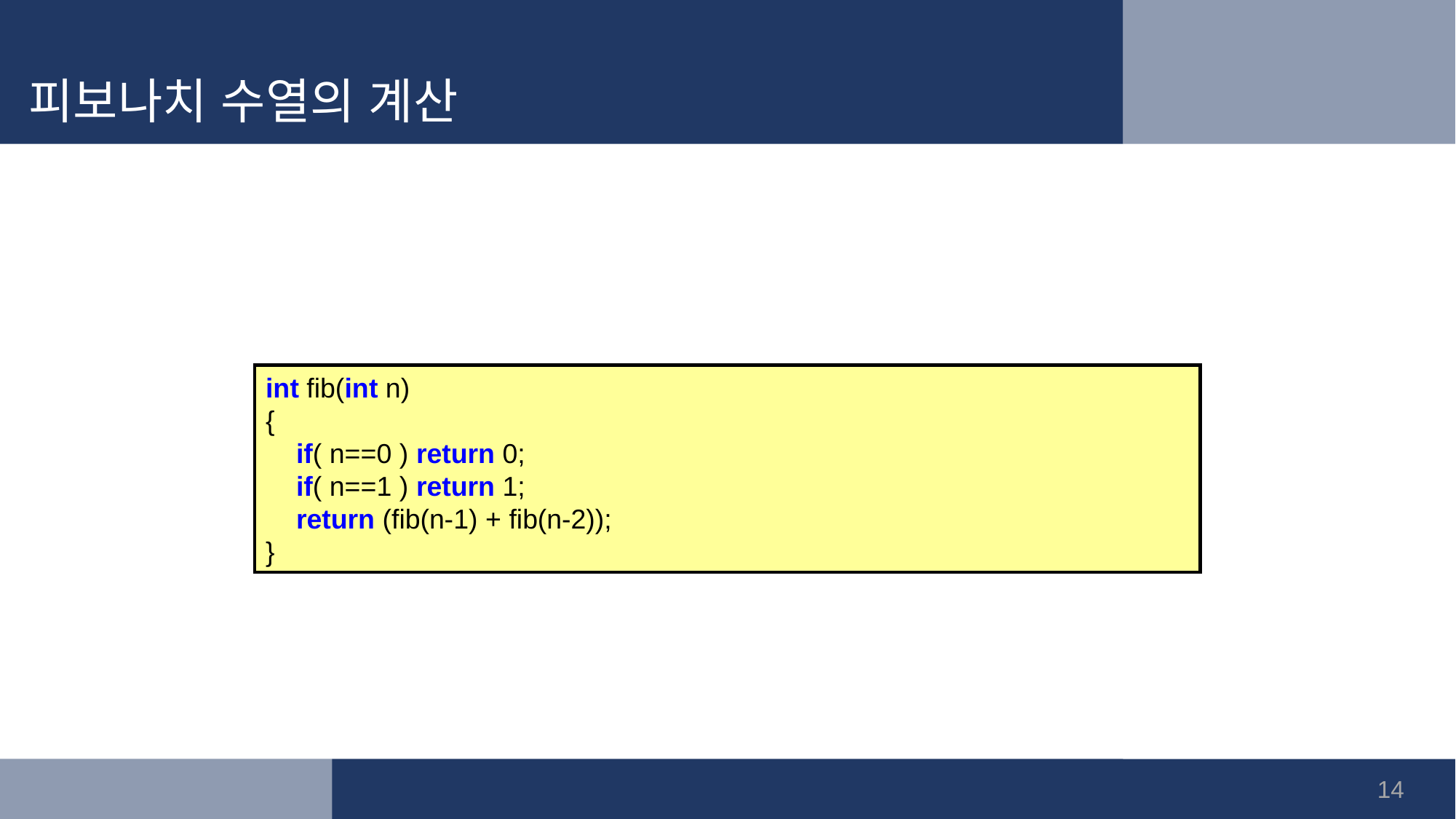

# 피보나치 수열의 계산
int fib(int n)
{
    if( n==0 ) return 0;
    if( n==1 ) return 1;
    return (fib(n-1) + fib(n-2));
}
14